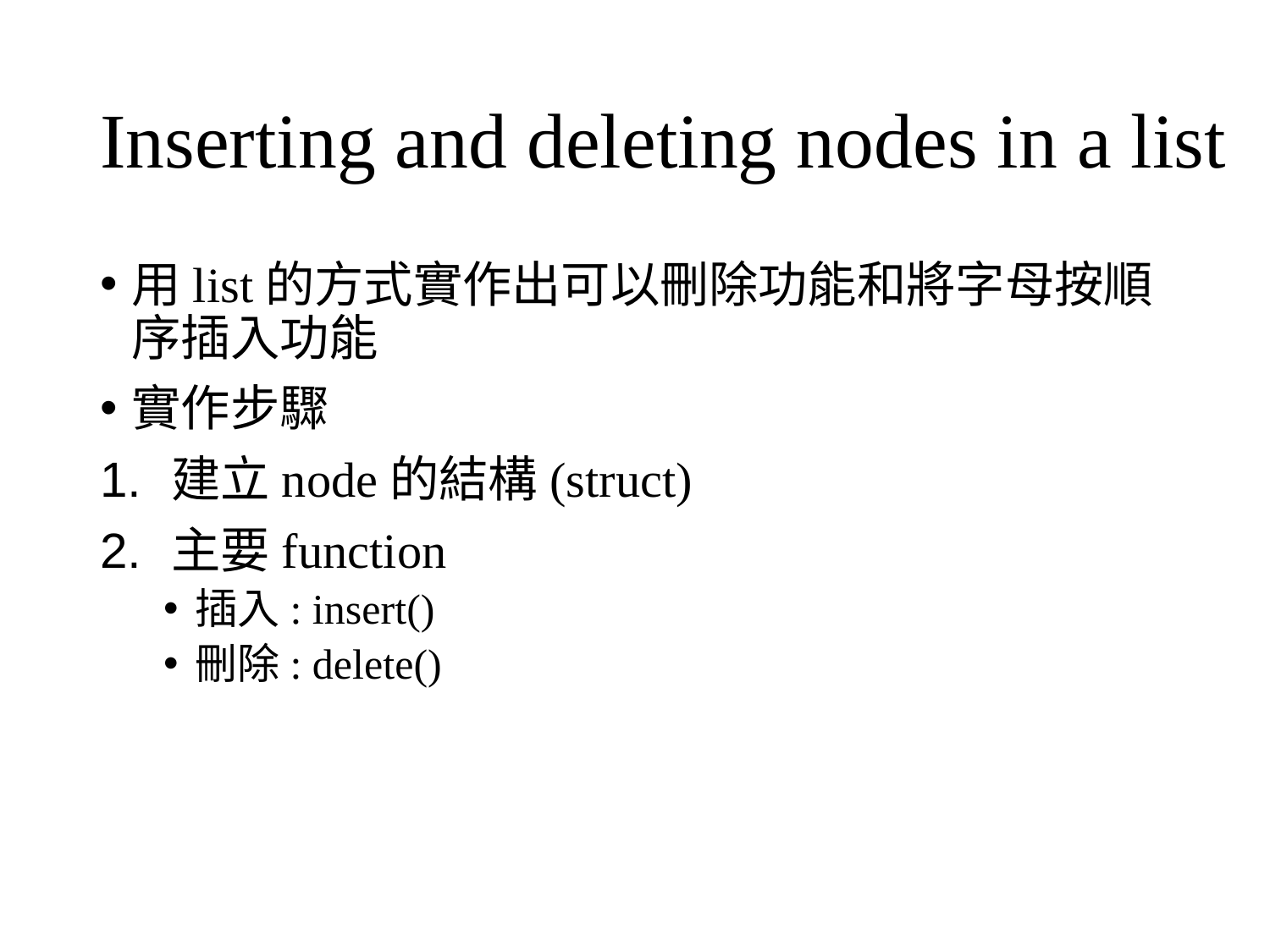

# Inserting and deleting nodes in a list
用list的方式實作出可以刪除功能和將字母按順序插入功能
實作步驟
建立node的結構(struct)
主要function
插入: insert()
刪除: delete()